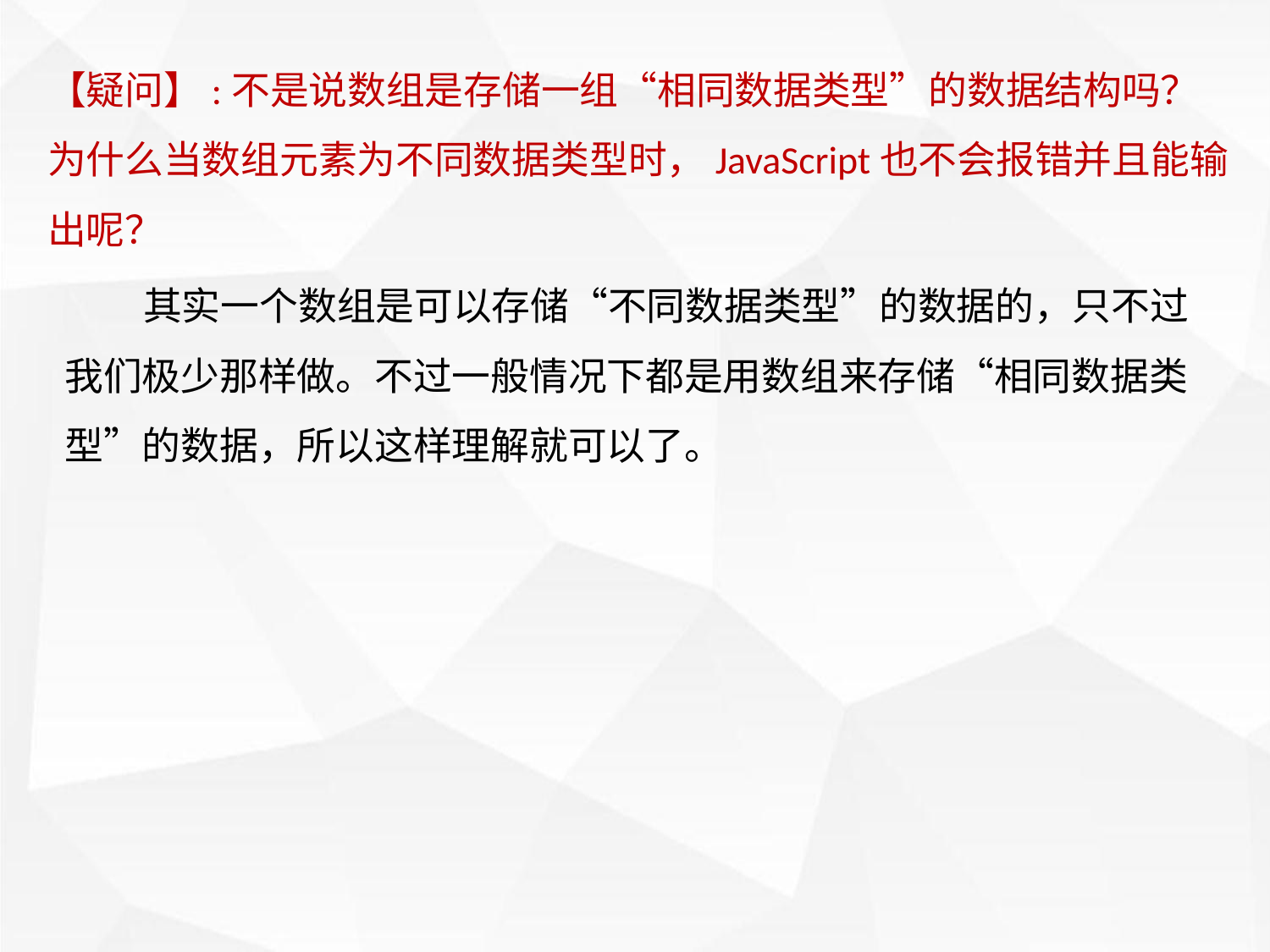

【疑问】:不是说数组是存储一组“相同数据类型”的数据结构吗？为什么当数组元素为不同数据类型时，JavaScript也不会报错并且能输出呢？
        其实一个数组是可以存储“不同数据类型”的数据的，只不过我们极少那样做。不过一般情况下都是用数组来存储“相同数据类型”的数据，所以这样理解就可以了。